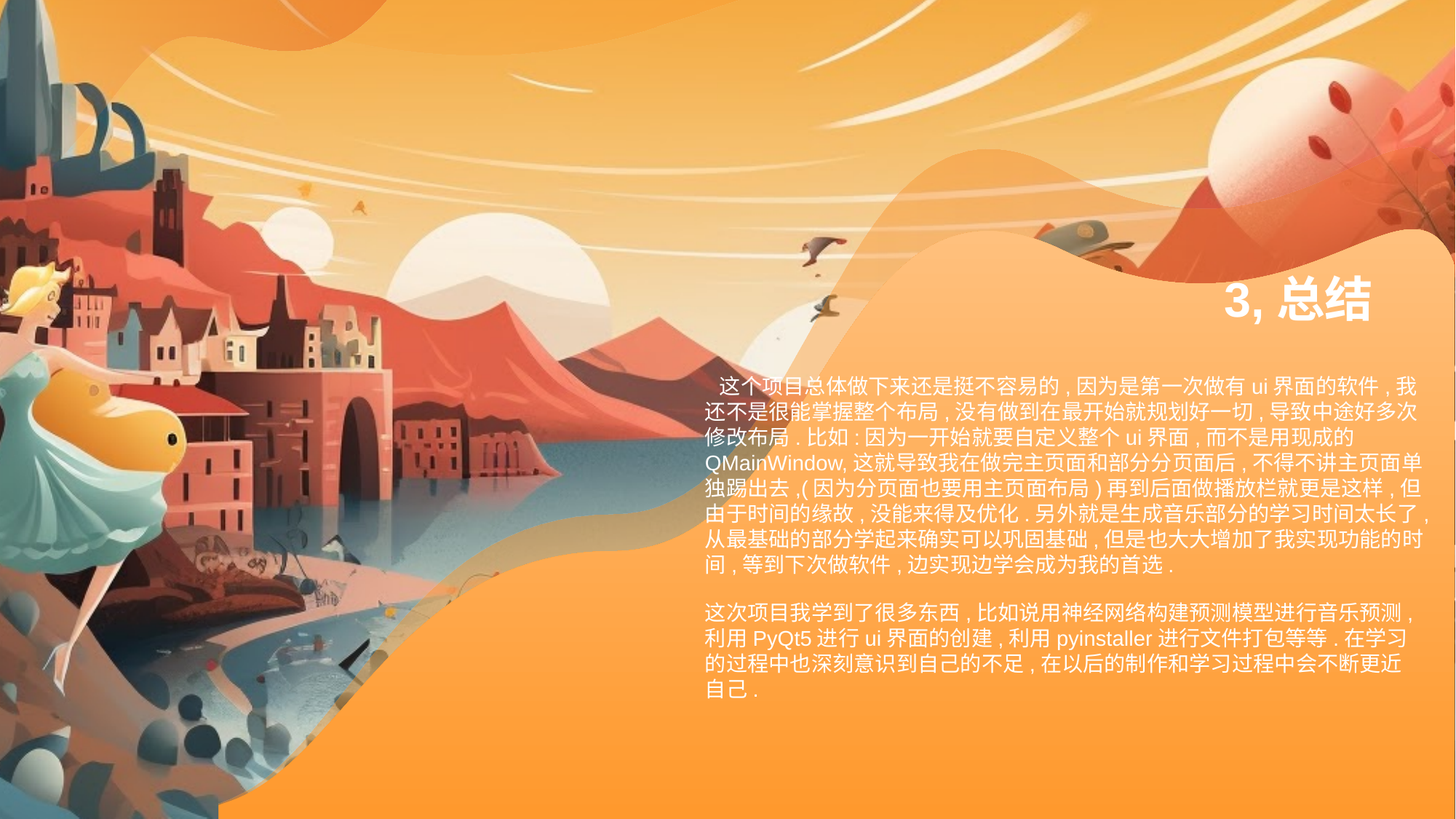

# 3,总结
  这个项目总体做下来还是挺不容易的,因为是第一次做有ui界面的软件,我还不是很能掌握整个布局,没有做到在最开始就规划好一切,导致中途好多次修改布局.比如:因为一开始就要自定义整个ui界面,而不是用现成的QMainWindow,这就导致我在做完主页面和部分分页面后,不得不讲主页面单独踢出去,(因为分页面也要用主页面布局)再到后面做播放栏就更是这样,但由于时间的缘故,没能来得及优化.另外就是生成音乐部分的学习时间太长了,从最基础的部分学起来确实可以巩固基础,但是也大大增加了我实现功能的时间,等到下次做软件,边实现边学会成为我的首选.
这次项目我学到了很多东西,比如说用神经网络构建预测模型进行音乐预测,利用PyQt5进行ui界面的创建,利用pyinstaller进行文件打包等等.在学习的过程中也深刻意识到自己的不足,在以后的制作和学习过程中会不断更近自己.